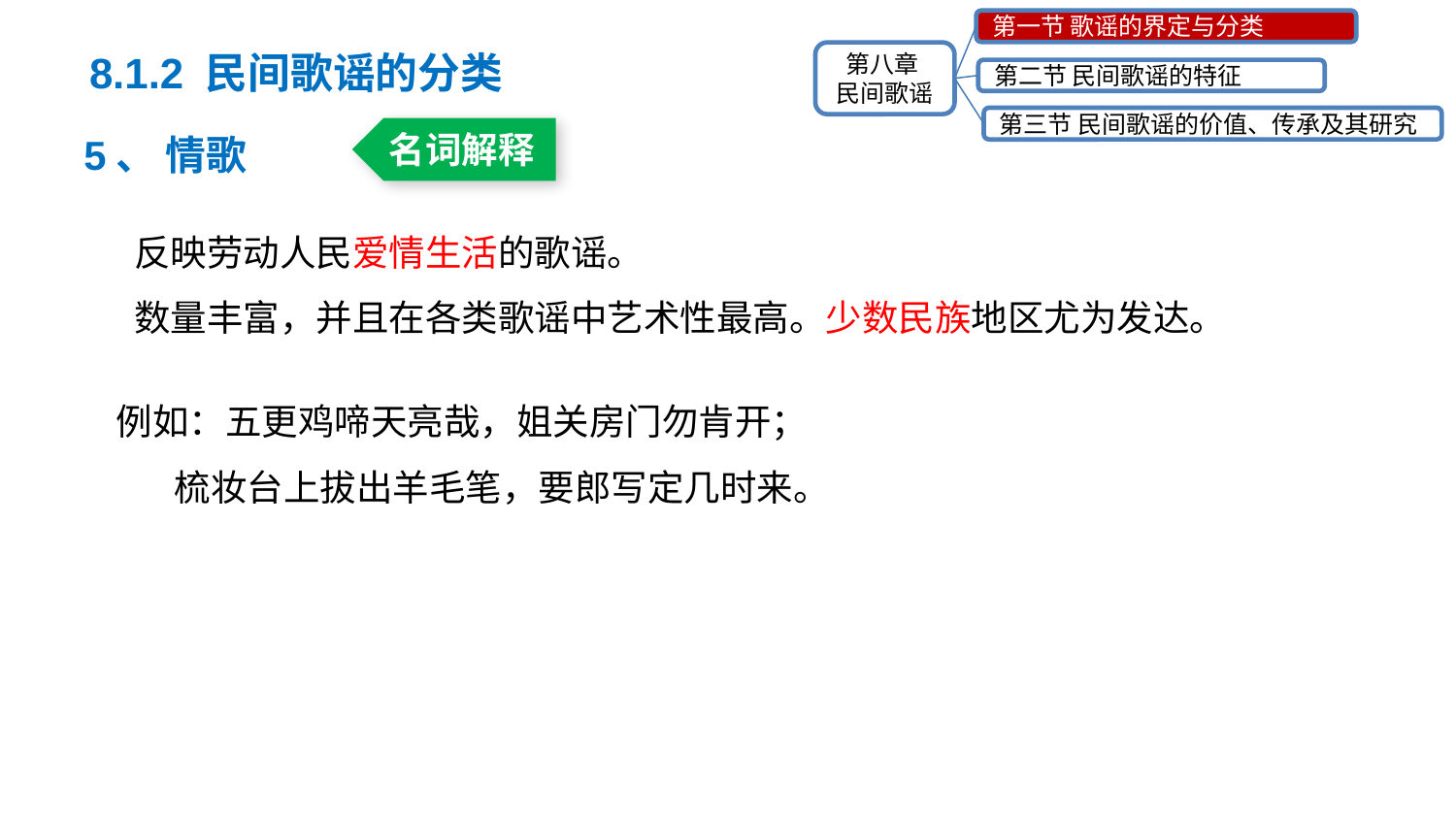

第一节 歌谣的界定与分类
第八章
民间歌谣
第二节 民间歌谣的特征
第三节 民间歌谣的价值、传承及其研究
8.1.2 民间歌谣的分类
5、 情歌
名词解释
反映劳动人民爱情生活的歌谣。
数量丰富，并且在各类歌谣中艺术性最高。少数民族地区尤为发达。
例如：五更鸡啼天亮哉，姐关房门勿肯开；
      梳妆台上拔出羊毛笔，要郎写定几时来。